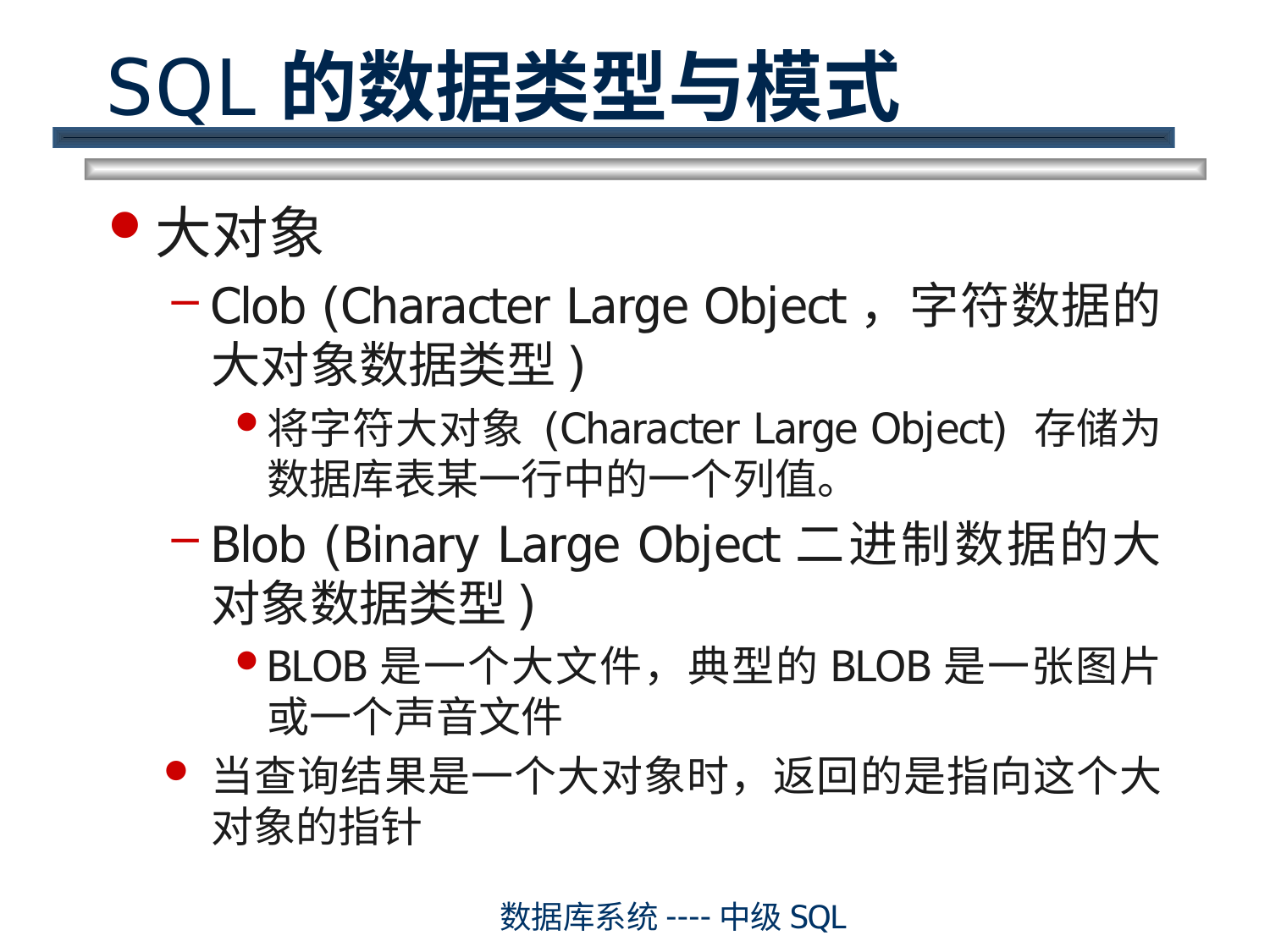

# SQL的数据类型与模式
大对象
Clob (Character Large Object，字符数据的大对象数据类型)
将字符大对象 (Character Large Object) 存储为数据库表某一行中的一个列值。
Blob (Binary Large Object二进制数据的大对象数据类型)
BLOB是一个大文件，典型的BLOB是一张图片或一个声音文件
当查询结果是一个大对象时，返回的是指向这个大对象的指针
数据库系统----中级SQL